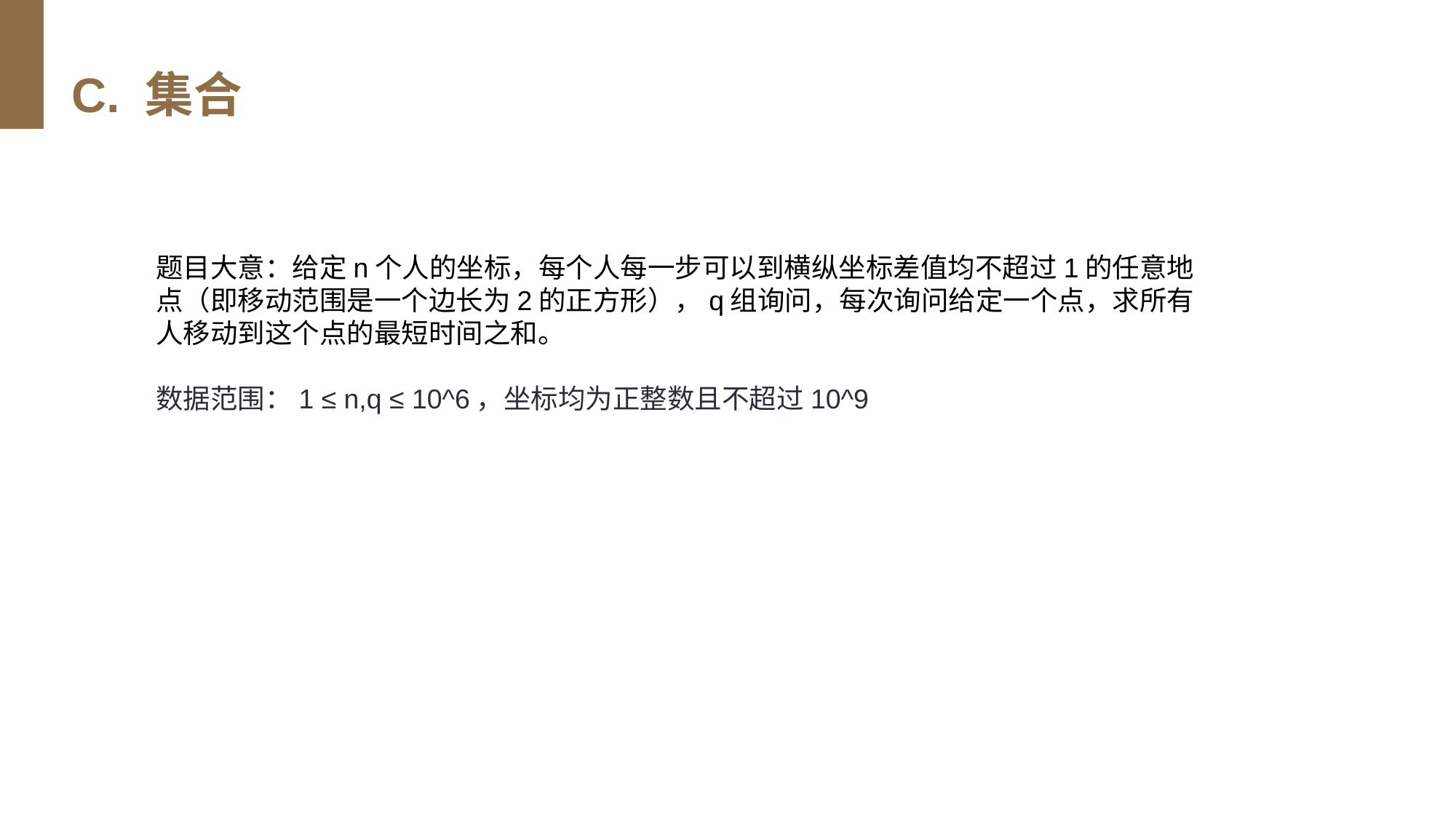

C. 集合
题目大意：给定n个人的坐标，每个人每一步可以到横纵坐标差值均不超过1的任意地点（即移动范围是一个边长为2的正方形），q组询问，每次询问给定一个点，求所有人移动到这个点的最短时间之和。

数据范围：1 ≤ n,q ≤ 10^6，坐标均为正整数且不超过10^9